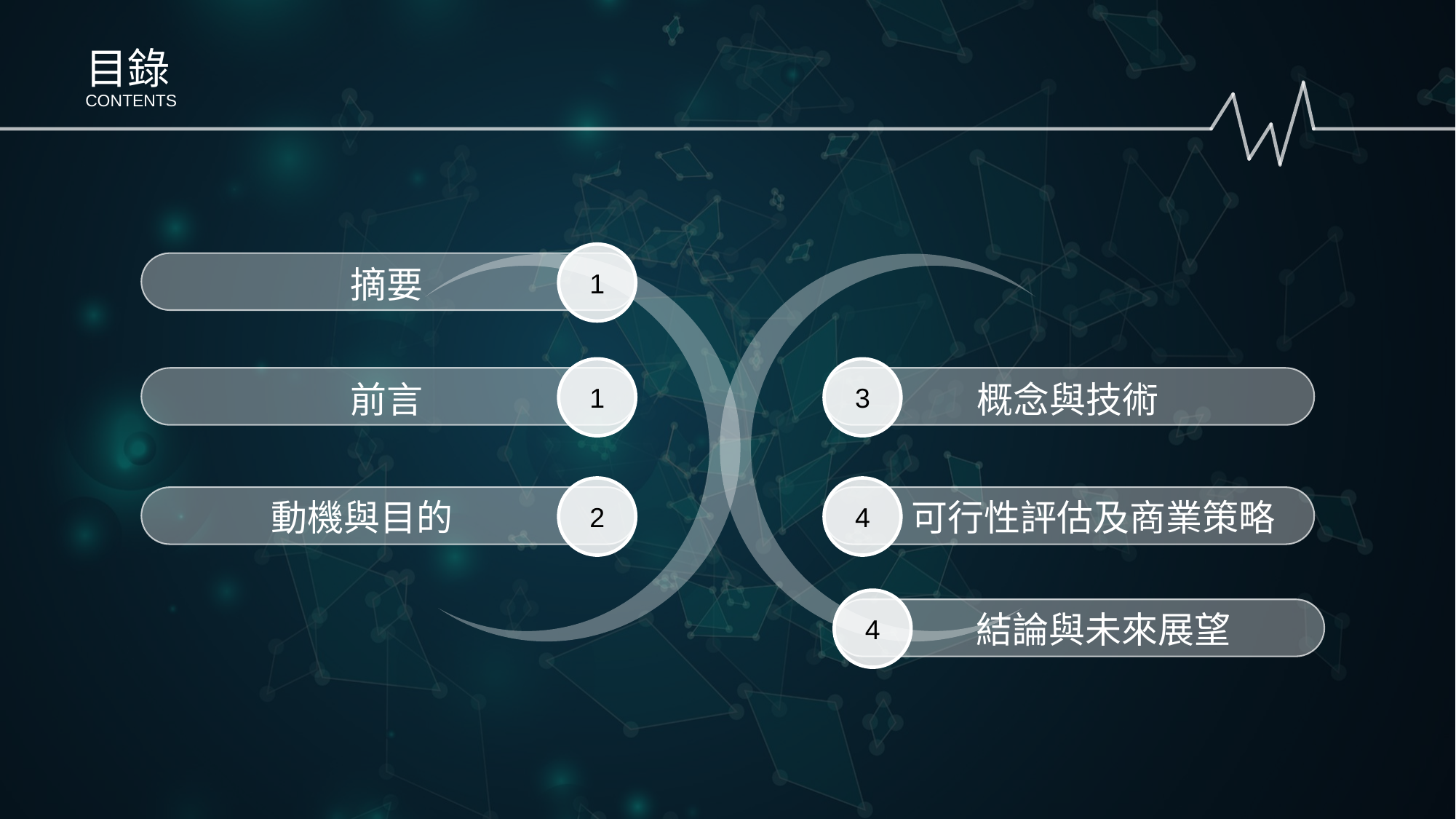

目錄
CONTENTS
1

摘要

1

前言
3

概念與技術
2

動機與目的
4

可行性評估及商業策略
4

結論與未來展望